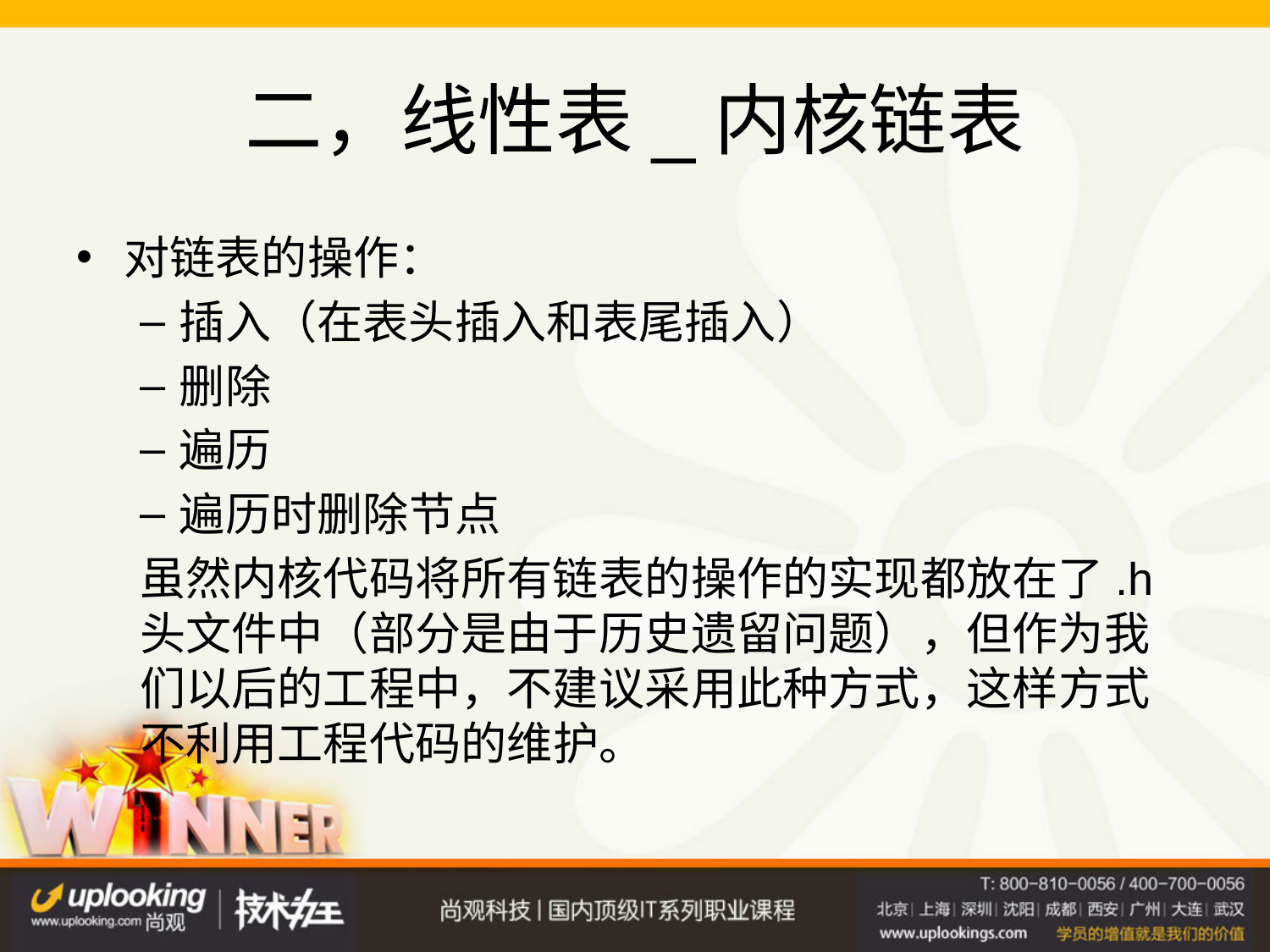

# 二，线性表_内核链表
对链表的操作：
插入（在表头插入和表尾插入）
删除
遍历
遍历时删除节点
虽然内核代码将所有链表的操作的实现都放在了.h头文件中（部分是由于历史遗留问题），但作为我们以后的工程中，不建议采用此种方式，这样方式不利用工程代码的维护。